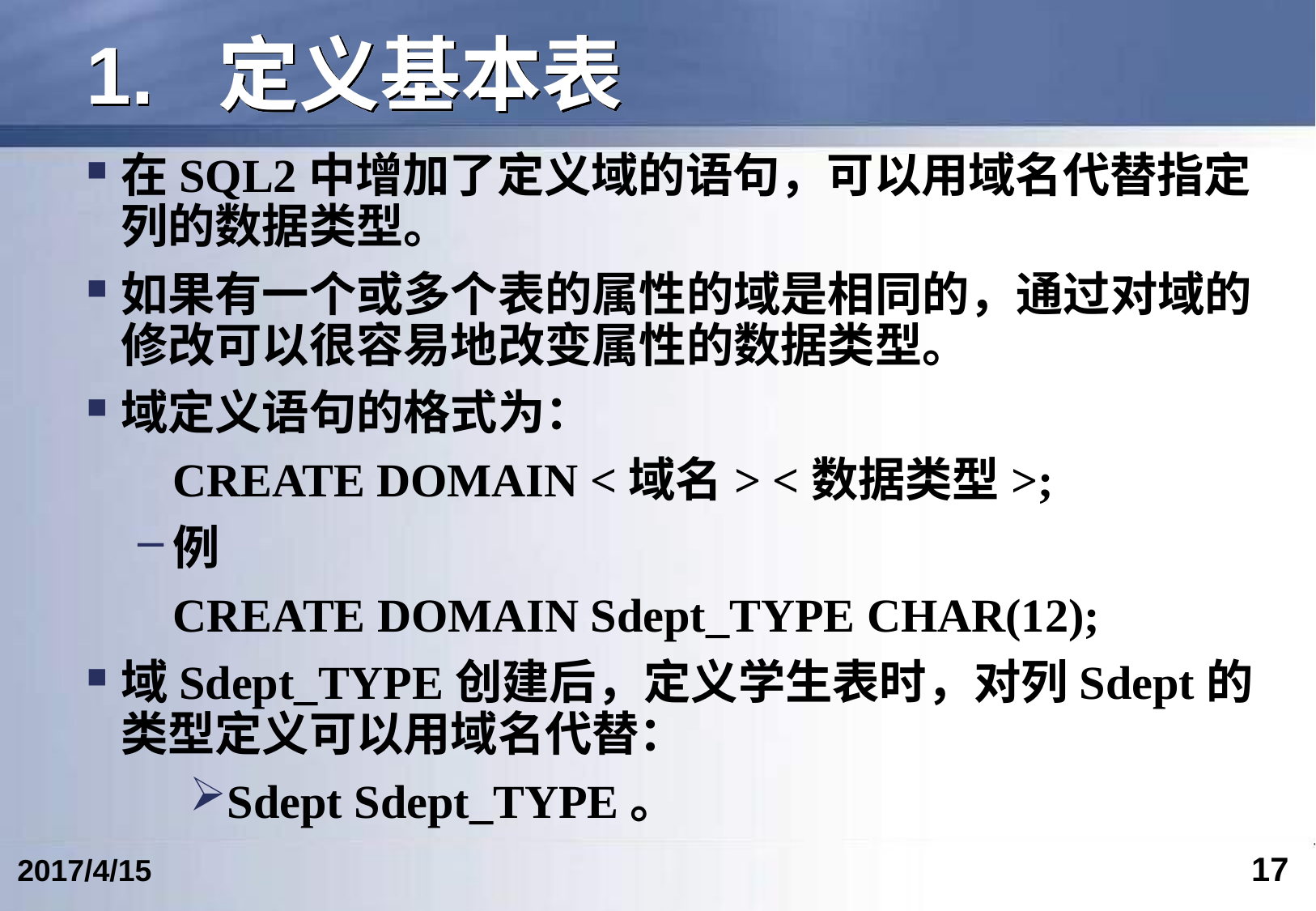

# 1.  定义基本表
在SQL2中增加了定义域的语句，可以用域名代替指定列的数据类型。
如果有一个或多个表的属性的域是相同的，通过对域的修改可以很容易地改变属性的数据类型。
域定义语句的格式为：
	CREATE DOMAIN <域名> <数据类型>;
例
   CREATE DOMAIN Sdept_TYPE CHAR(12);
域Sdept_TYPE创建后，定义学生表时，对列Sdept的类型定义可以用域名代替：
Sdept Sdept_TYPE。
17
2017/4/15